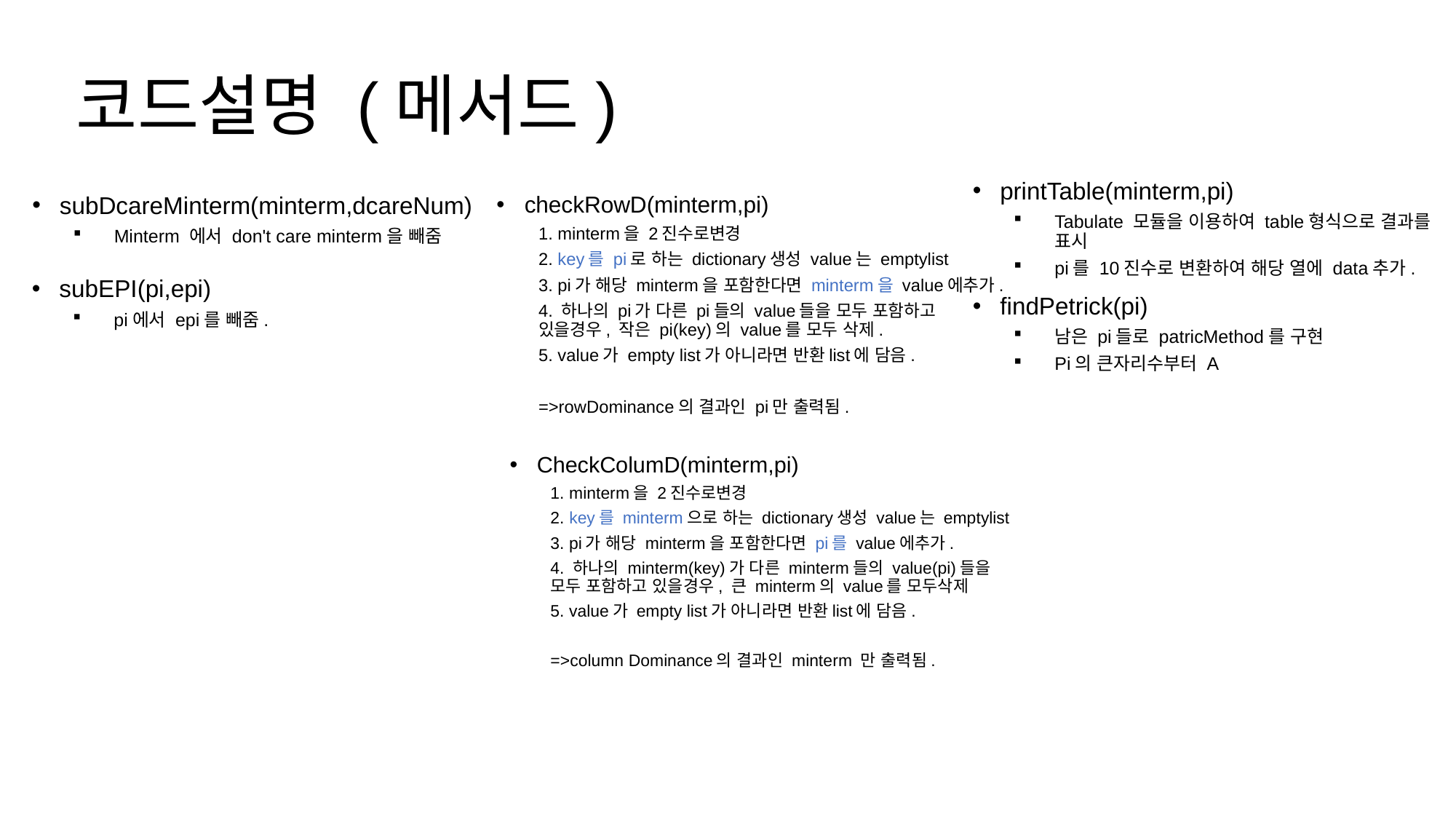

# 코드설명 (메서드)
printTable(minterm,pi)
Tabulate 모듈을 이용하여 table형식으로 결과를 표시
pi를 10진수로 변환하여 해당 열에 data추가.
findPetrick(pi)
남은 pi들로 patricMethod를 구현
Pi의 큰자리수부터 A
checkRowD(minterm,pi)
1. minterm을 2진수로변경
2. key를 pi로 하는 dictionary생성 value는 emptylist
3. pi가 해당 minterm을 포함한다면 minterm을 value에추가.
4. 하나의 pi가 다른 pi들의 value들을 모두 포함하고 있을경우, 작은 pi(key)의 value를 모두 삭제.
5. value가 empty list가 아니라면 반환list에 담음.

=>rowDominance의 결과인 pi만 출력됨.
subDcareMinterm(minterm,dcareNum)
Minterm 에서 don't care minterm을 빼줌

subEPI(pi,epi)
pi에서 epi를 빼줌.
CheckColumD(minterm,pi)
1. minterm을 2진수로변경
2. key를 minterm으로 하는 dictionary생성 value는 emptylist
3. pi가 해당 minterm을 포함한다면 pi를 value에추가.
4. 하나의 minterm(key)가 다른 minterm들의 value(pi)들을 모두 포함하고 있을경우, 큰 minterm의 value를 모두삭제
5. value가 empty list가 아니라면 반환list에 담음.

=>column Dominance의 결과인 minterm 만 출력됨.